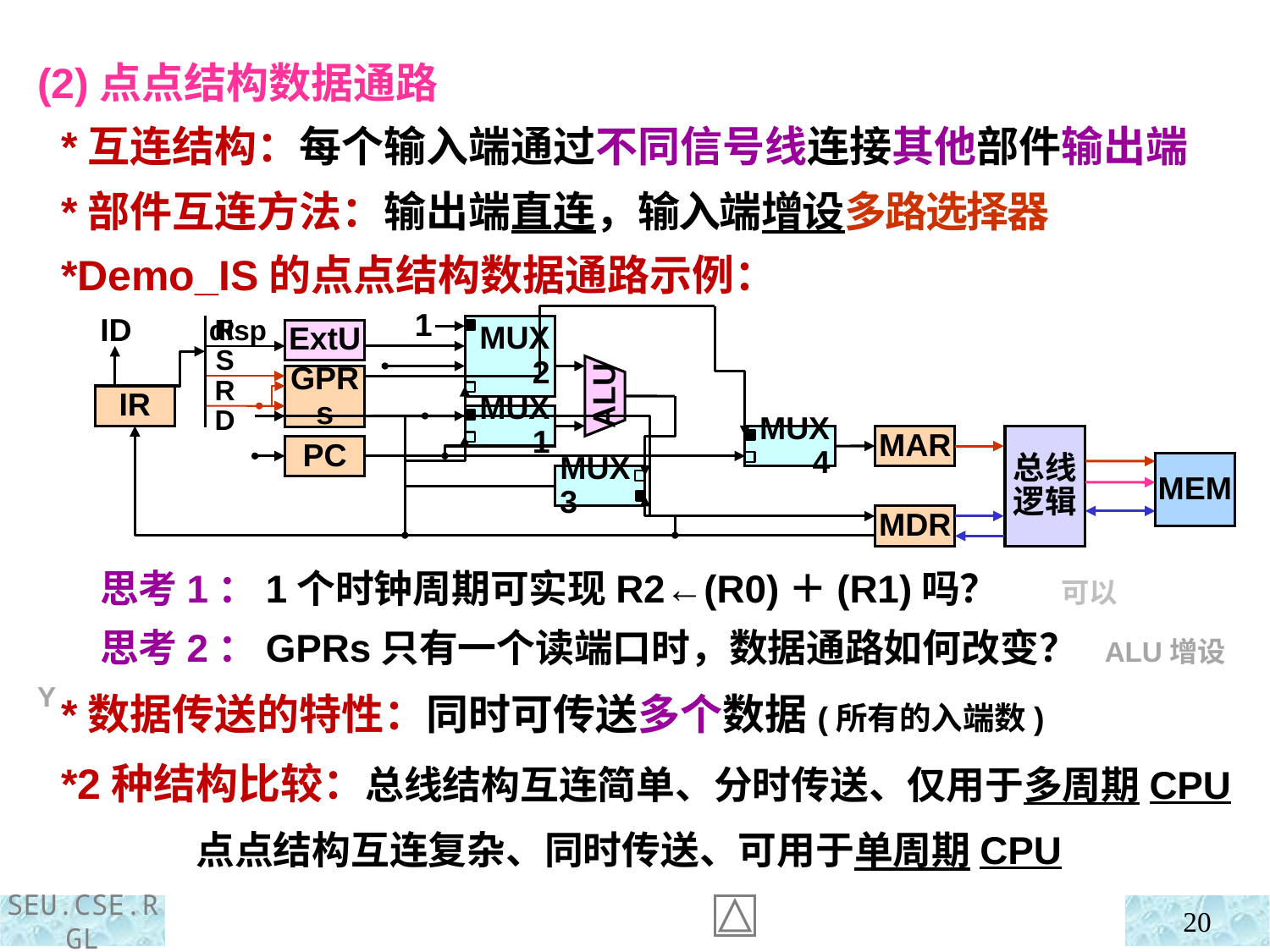

(2)点点结构数据通路
  *互连结构：每个输入端通过不同信号线连接其他部件输出端
  *部件互连方法：输出端直连，输入端增设多路选择器
  *Demo_IS的点点结构数据通路示例：
1
MUX2
ID
disp
ExtU

RS
RD
GPRs
ALU

IR
MUX1

总线逻辑
MUX4
MAR

PC

MEM
MUX3

MDR
      思考1：1个时钟周期可实现R2←(R0)＋(R1)吗？       可以
      思考2：GPRs只有一个读端口时，数据通路如何改变？  ALU增设Y
  *数据传送的特性：同时可传送多个数据(所有的入端数)
  *2种结构比较：总线结构互连简单、分时传送、仅用于多周期CPU
                点点结构互连复杂、同时传送、可用于单周期CPU
20